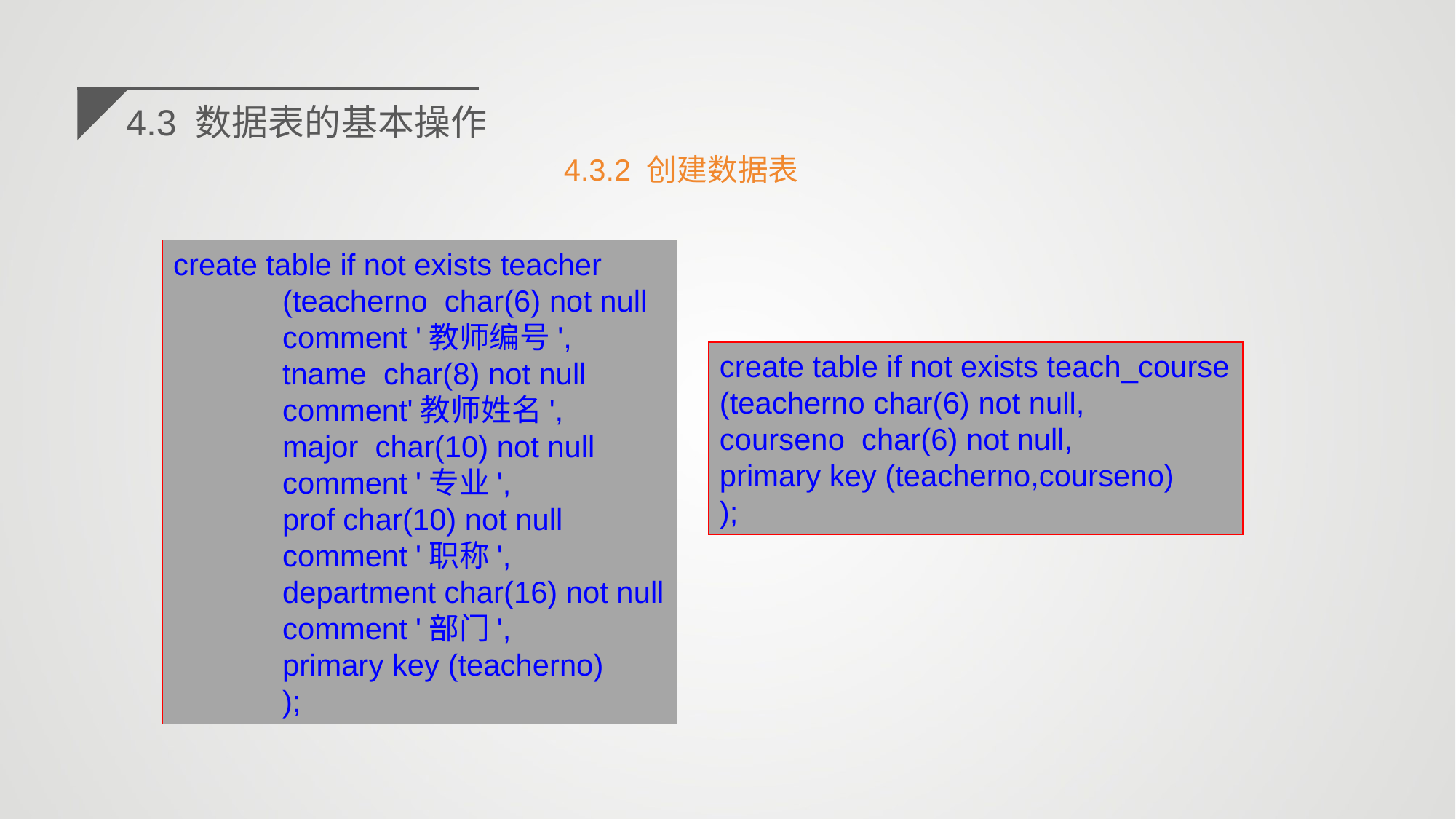

4.3 数据表的基本操作

4.3.2 创建数据表
create table if not exists teacher
(teacherno  char(6) not null comment '教师编号',
tname  char(8) not null comment'教师姓名',
major  char(10) not null comment '专业',
prof char(10) not null comment '职称',
department char(16) not null comment '部门',
primary key (teacherno)
);
create table if not exists teach_course
(teacherno char(6) not null,
courseno  char(6) not null,
primary key (teacherno,courseno)
);